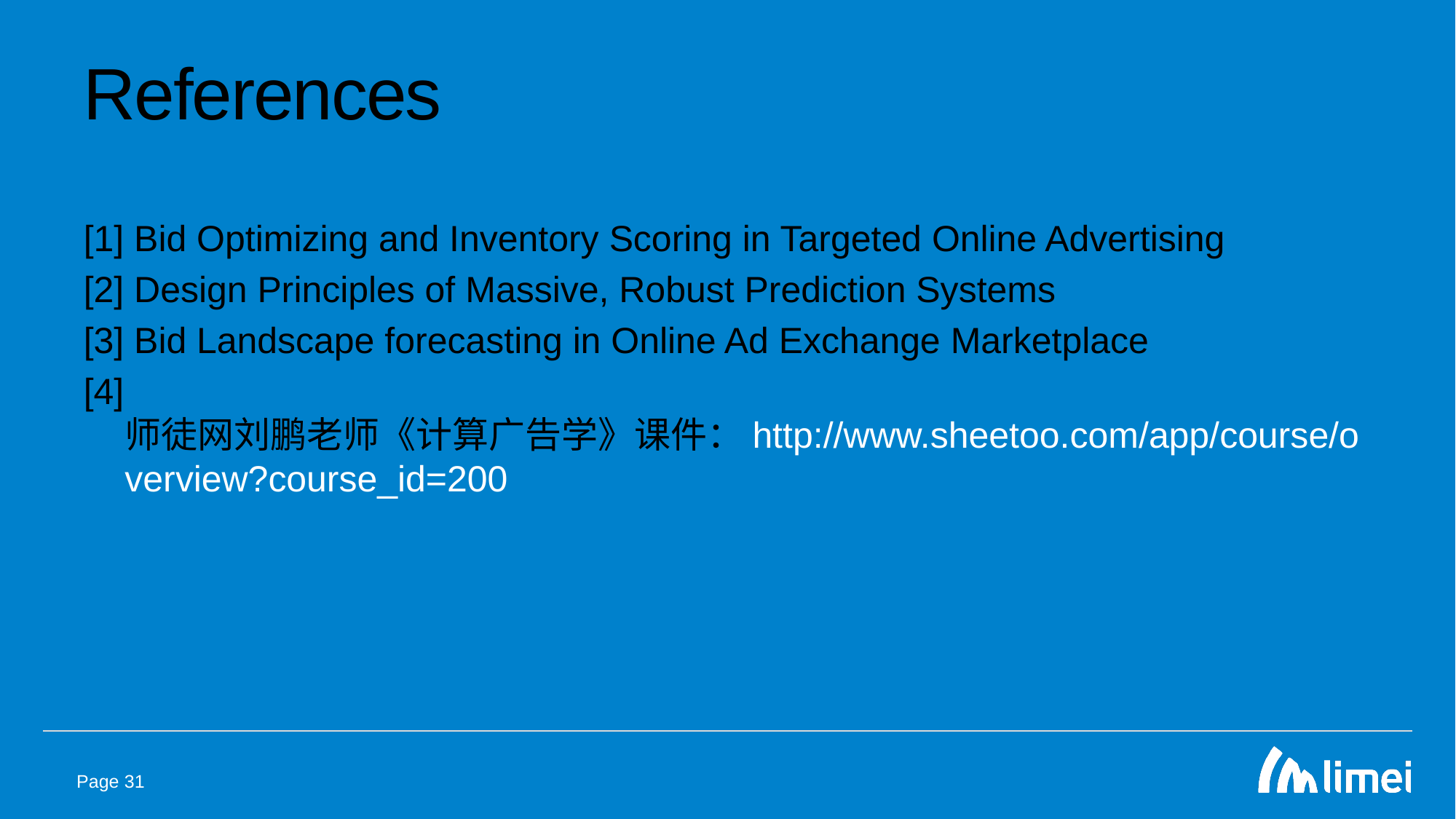

# References
[1] Bid Optimizing and Inventory Scoring in Targeted Online Advertising
[2] Design Principles of Massive, Robust Prediction Systems
[3] Bid Landscape forecasting in Online Ad Exchange Marketplace
[4] 师徒网刘鹏老师《计算广告学》课件：http://www.sheetoo.com/app/course/overview?course_id=200

Page 31